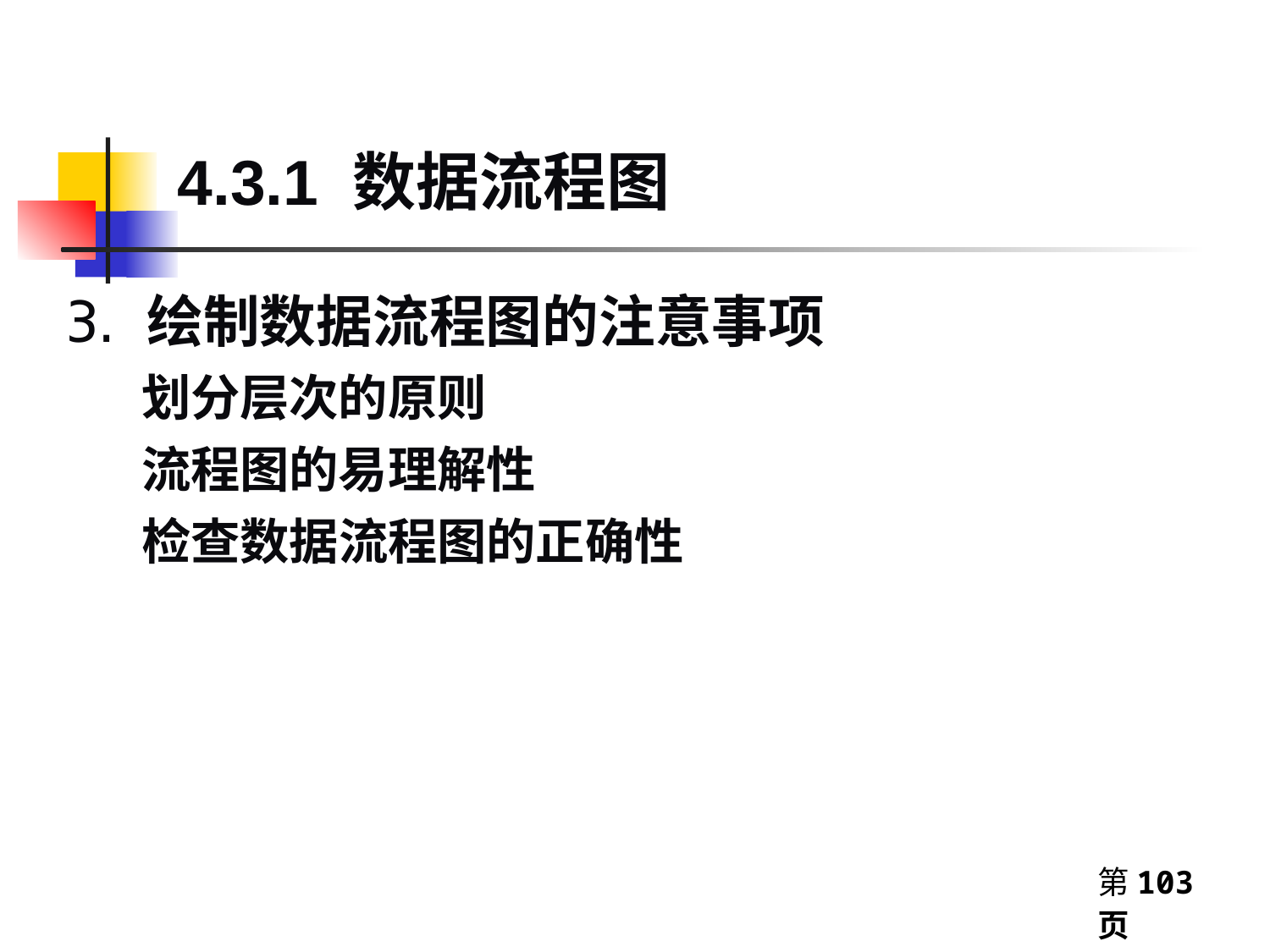

4.3.1 数据流程图
3. 绘制数据流程图的注意事项
划分层次的原则
流程图的易理解性
检查数据流程图的正确性